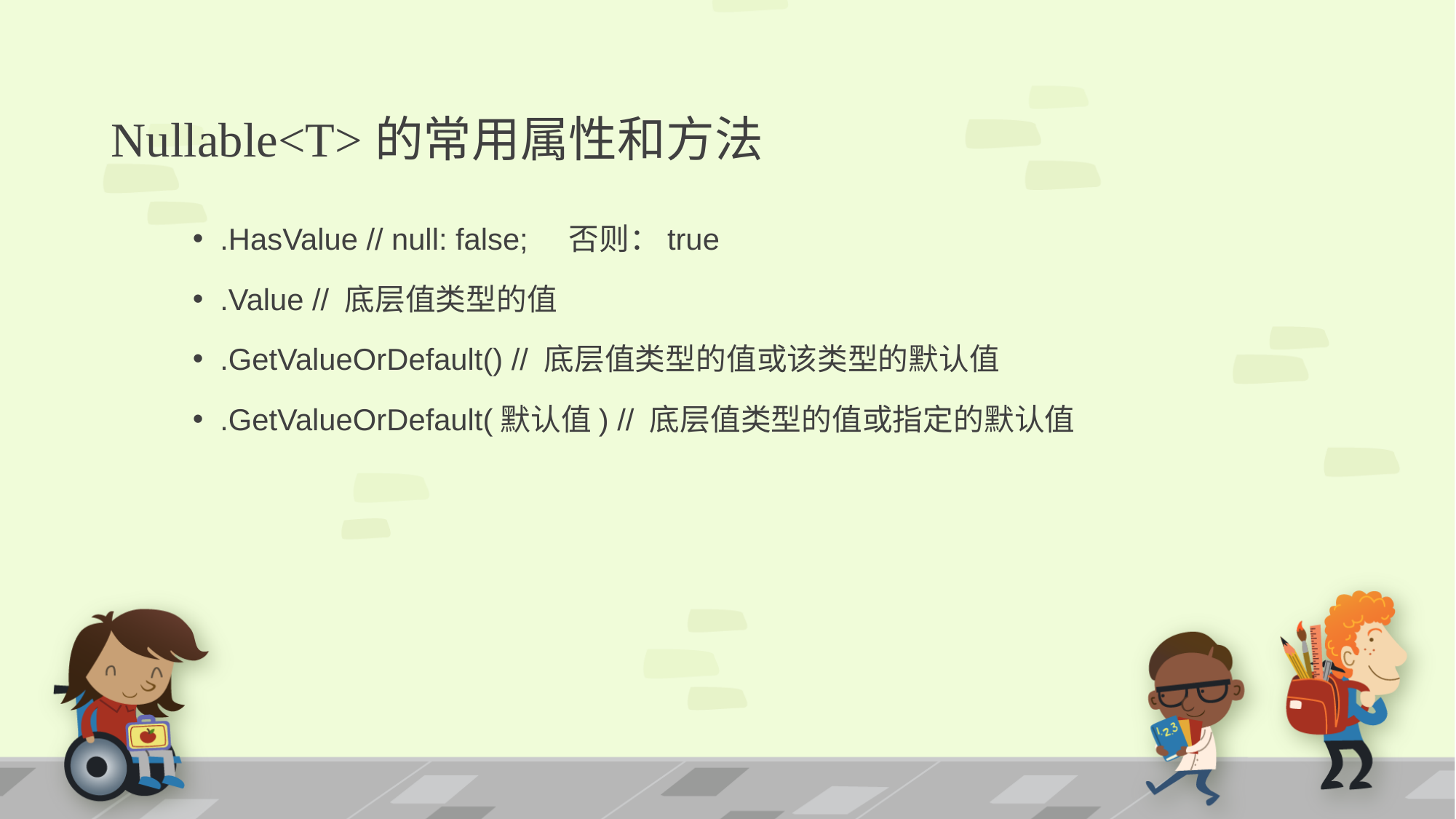

# Nullable<T>的常用属性和方法
.HasValue // null: false;    否则：true
.Value // 底层值类型的值
.GetValueOrDefault() // 底层值类型的值或该类型的默认值
.GetValueOrDefault(默认值) // 底层值类型的值或指定的默认值